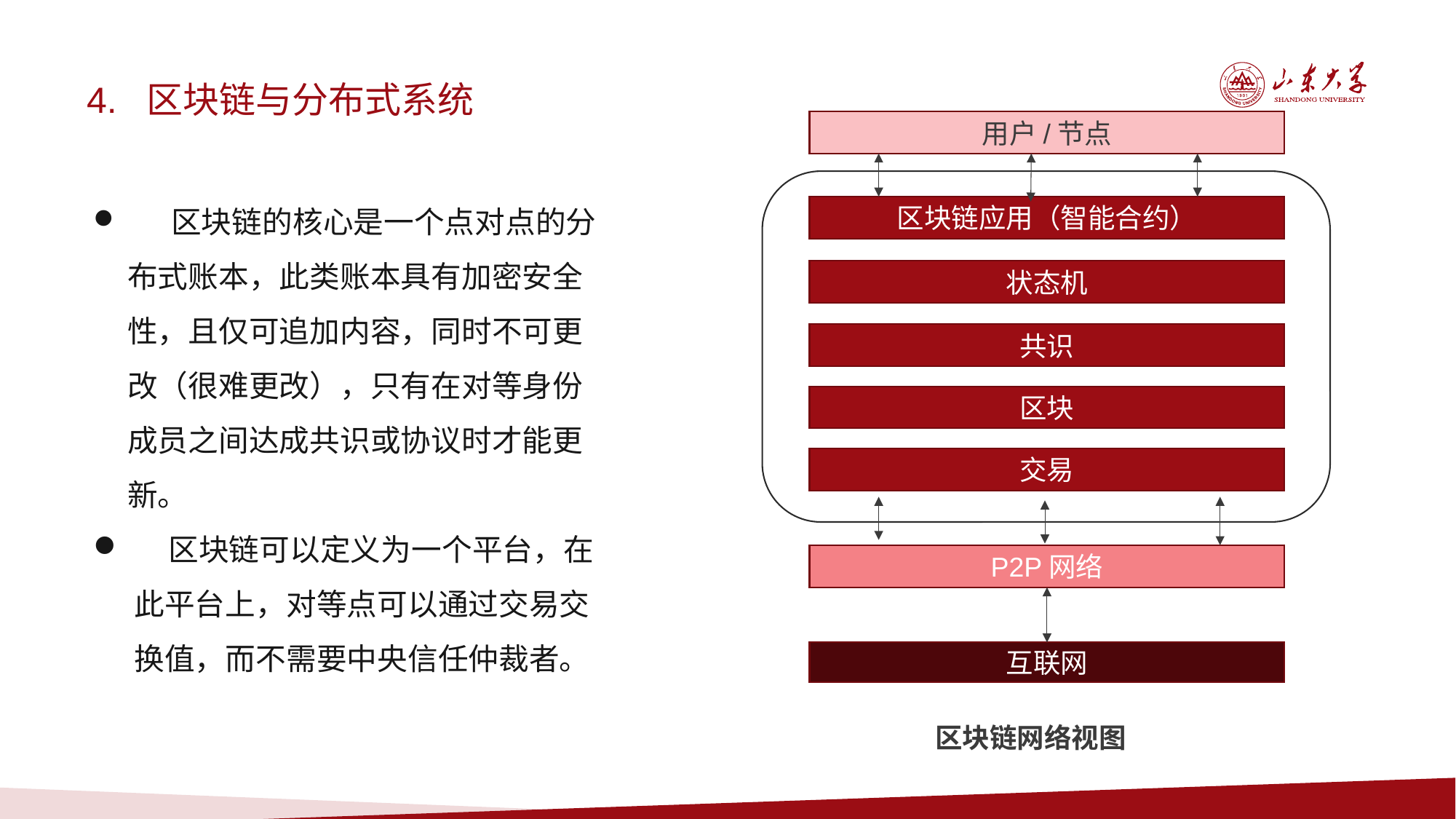

4.  区块链与分布式系统
用户/节点

区块链应用（智能合约）
状态机
共识
区块
交易
P2P网络
互联网
      区块链的核心是一个点对点的分布式账本，此类账本具有加密安全性，且仅可追加内容，同时不可更改（很难更改），只有在对等身份成员之间达成共识或协议时才能更新。
    区块链可以定义为一个平台，在此平台上，对等点可以通过交易交换值，而不需要中央信任仲裁者。
区块链网络视图